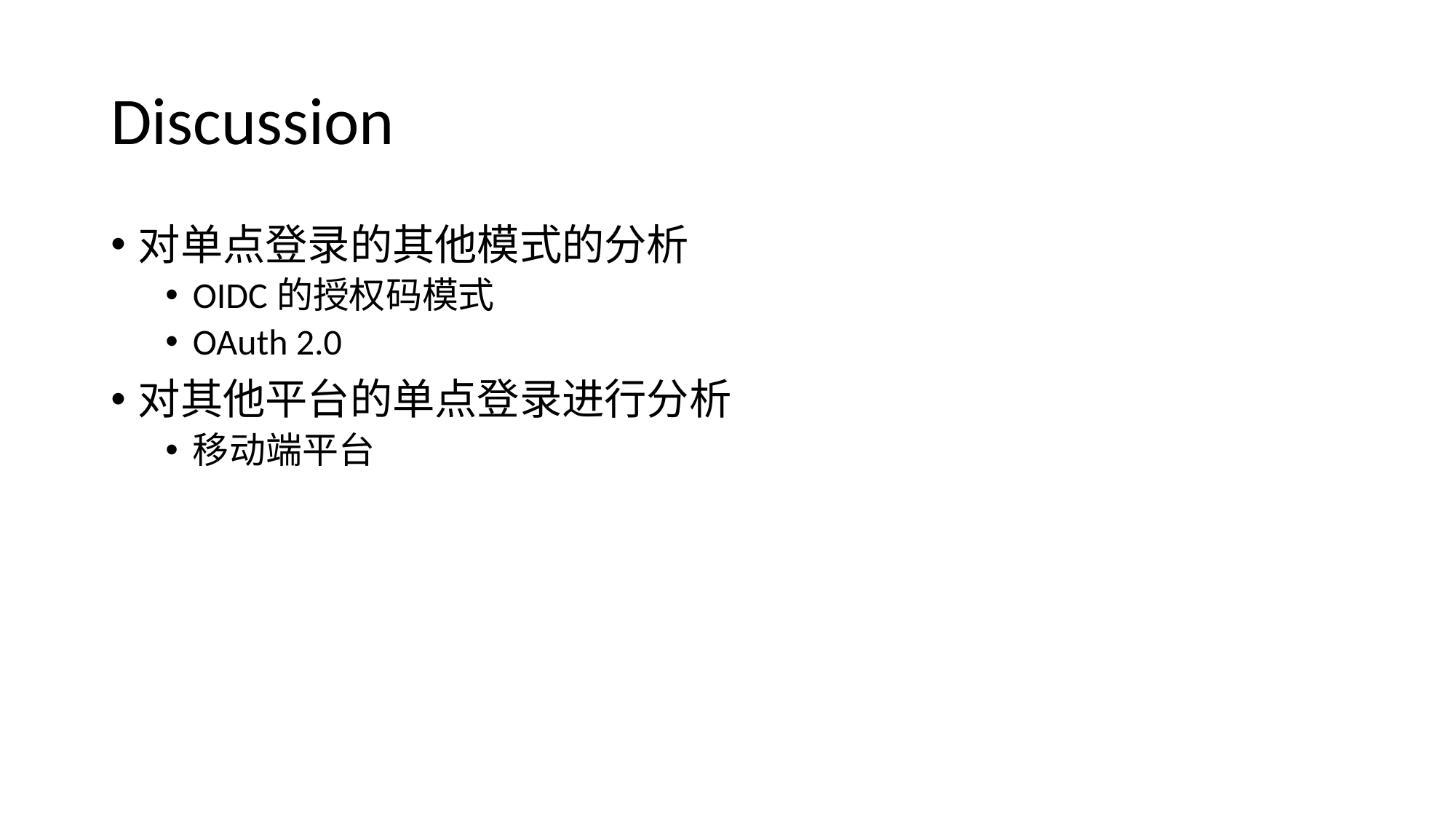

# Discussion
对单点登录的其他模式的分析
OIDC的授权码模式
OAuth 2.0
对其他平台的单点登录进行分析
移动端平台